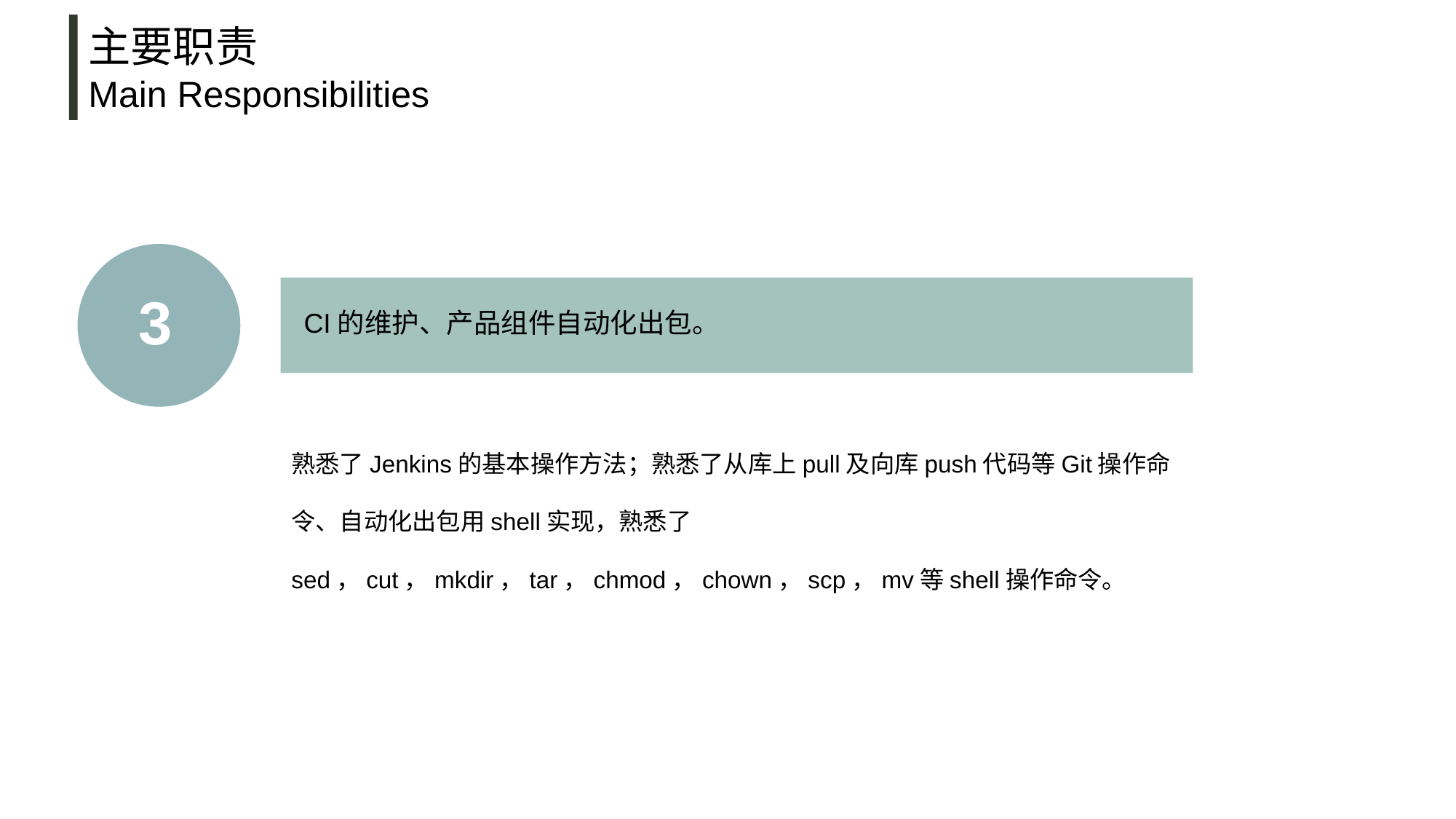

主要职责
Main Responsibilities
 3

CI的维护、产品组件自动化出包。
熟悉了Jenkins的基本操作方法；熟悉了从库上pull及向库push代码等Git操作命令、自动化出包用shell实现，熟悉了sed，cut，mkdir，tar，chmod，chown，scp，mv等shell操作命令。